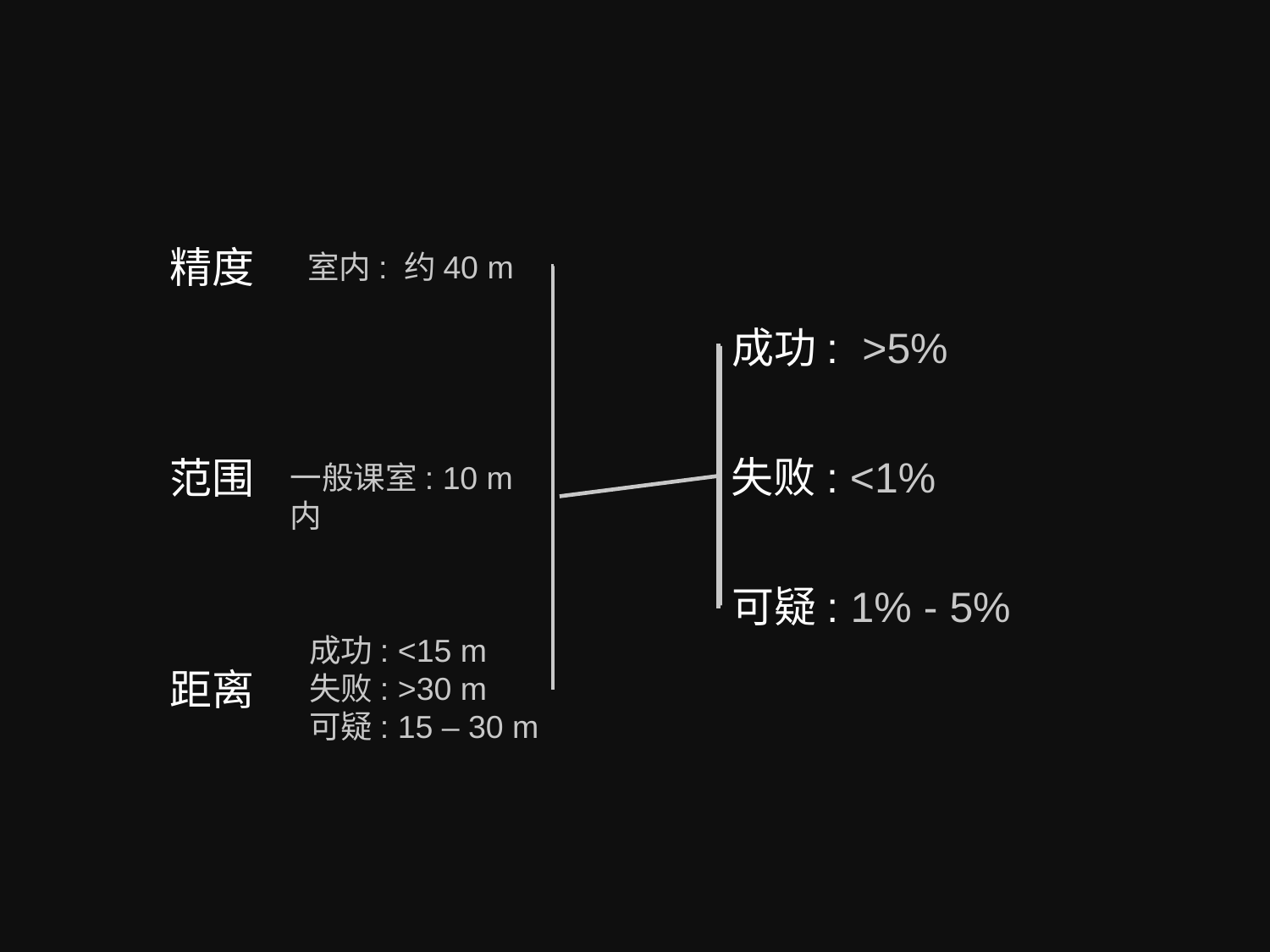

精度
室内: 约40 m
成功:  >5%
失败: <1%
范围
一般课室: 10 m内
可疑: 1% - 5%
成功: <15 m
失败: >30 m
可疑: 15 – 30 m
距离